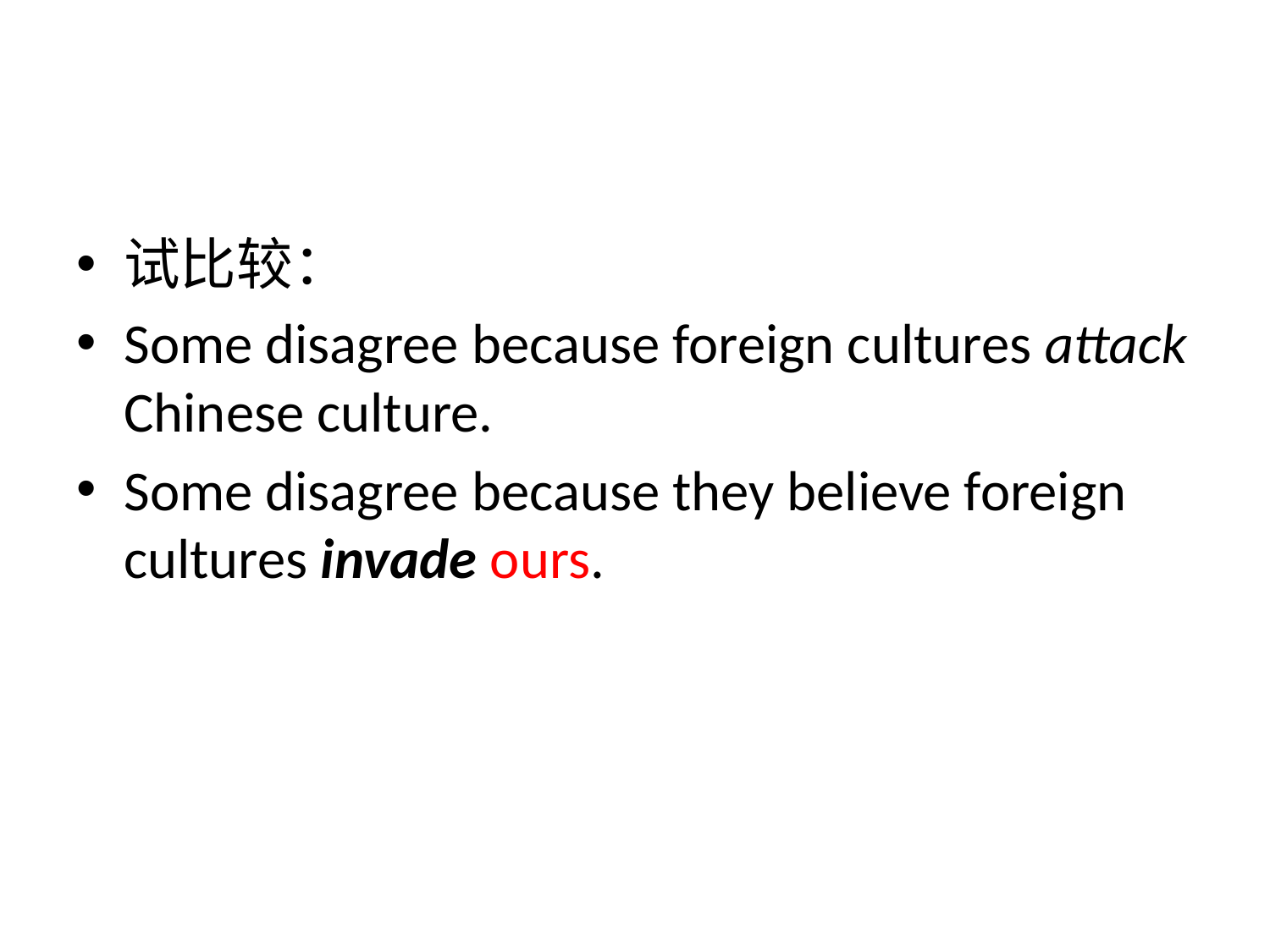

#
试比较：
Some disagree because foreign cultures attack Chinese culture.
Some disagree because they believe foreign cultures invade ours.